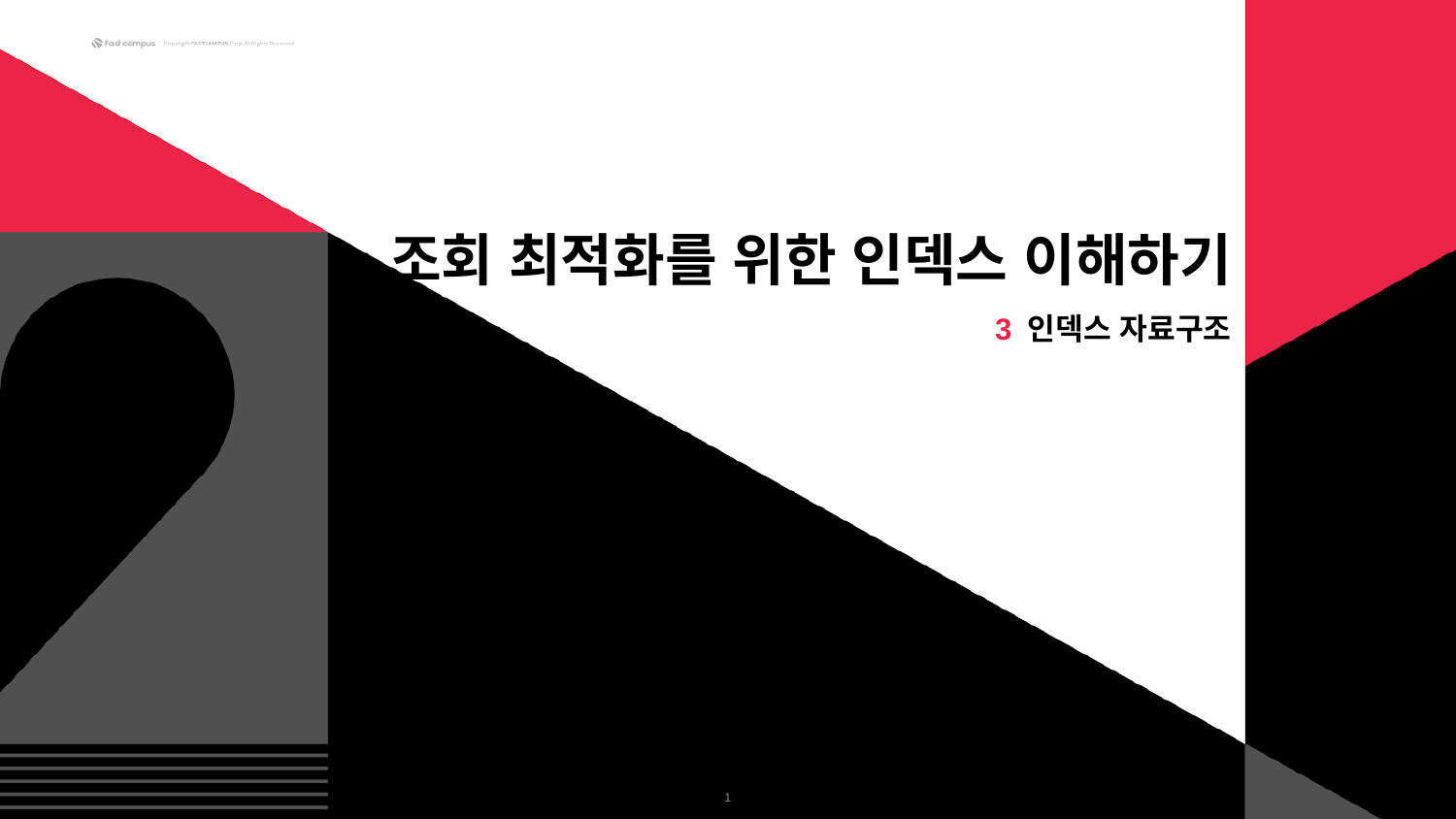

조회 최적화를 위한 인덱스 이해하기

3 인덱스 자료구조
1